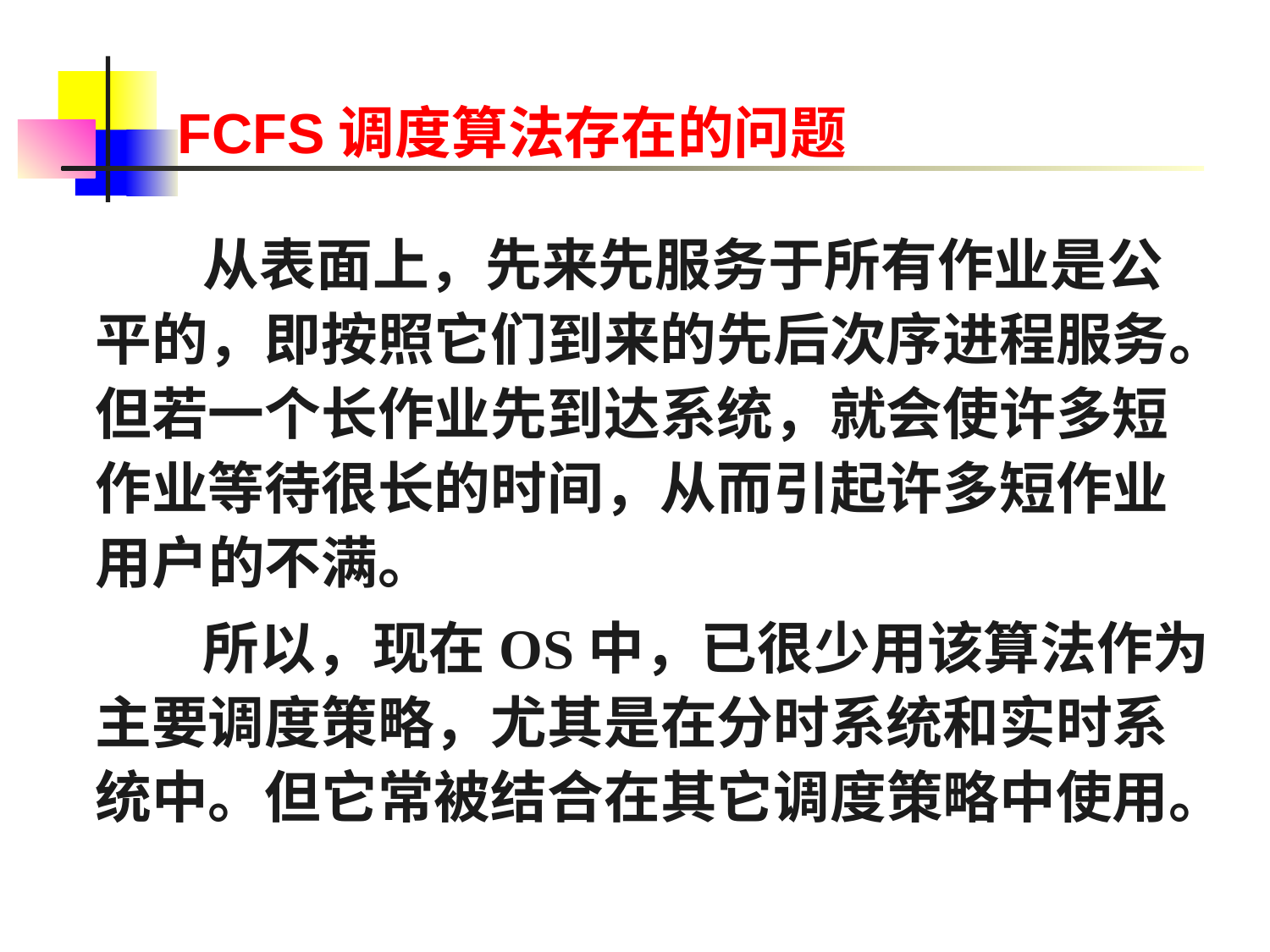

# FCFS调度算法存在的问题
           从表面上，先来先服务于所有作业是公平的，即按照它们到来的先后次序进程服务。但若一个长作业先到达系统，就会使许多短作业等待很长的时间，从而引起许多短作业用户的不满。
           所以，现在OS中，已很少用该算法作为主要调度策略，尤其是在分时系统和实时系统中。但它常被结合在其它调度策略中使用。